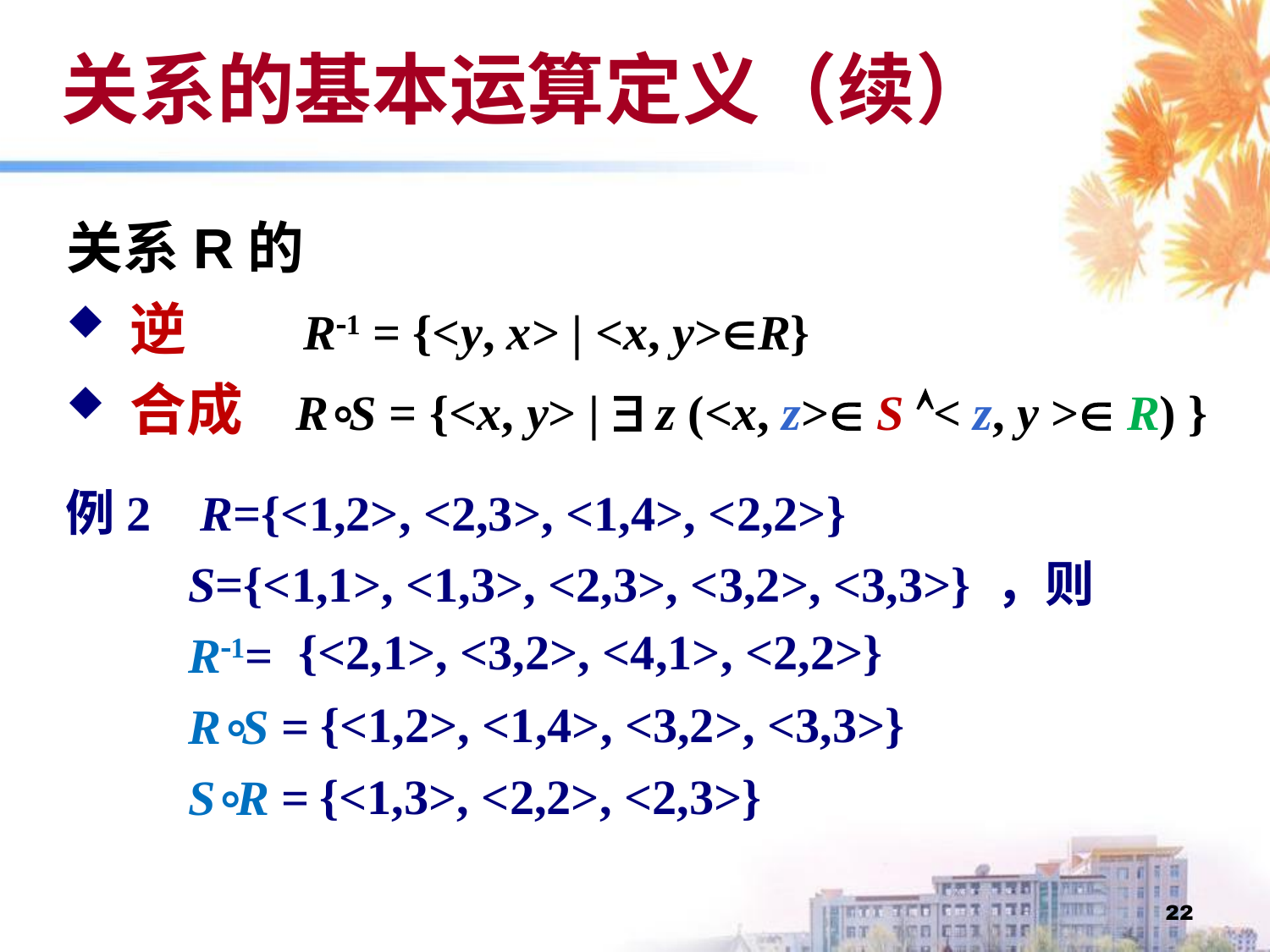

# 关系的基本运算定义（续）
关系R的
逆        R−1 = {<y, x> | <x, y>∈R}
合成   R∘S = {<x, y> | ∃ z (<x, z>∈ S ∧< z, y >∈ R) }
例2    R={<1,2>, <2,3>, <1,4>, <2,2>}
          S={<1,1>, <1,3>, <2,3>, <3,2>, <3,3>} ，则
          R−1=
          R∘S =
          S∘R =
{<2,1>, <3,2>, <4,1>, <2,2>}
{<1,2>, <1,4>, <3,2>, <3,3>}
{<1,3>, <2,2>, <2,3>}
22